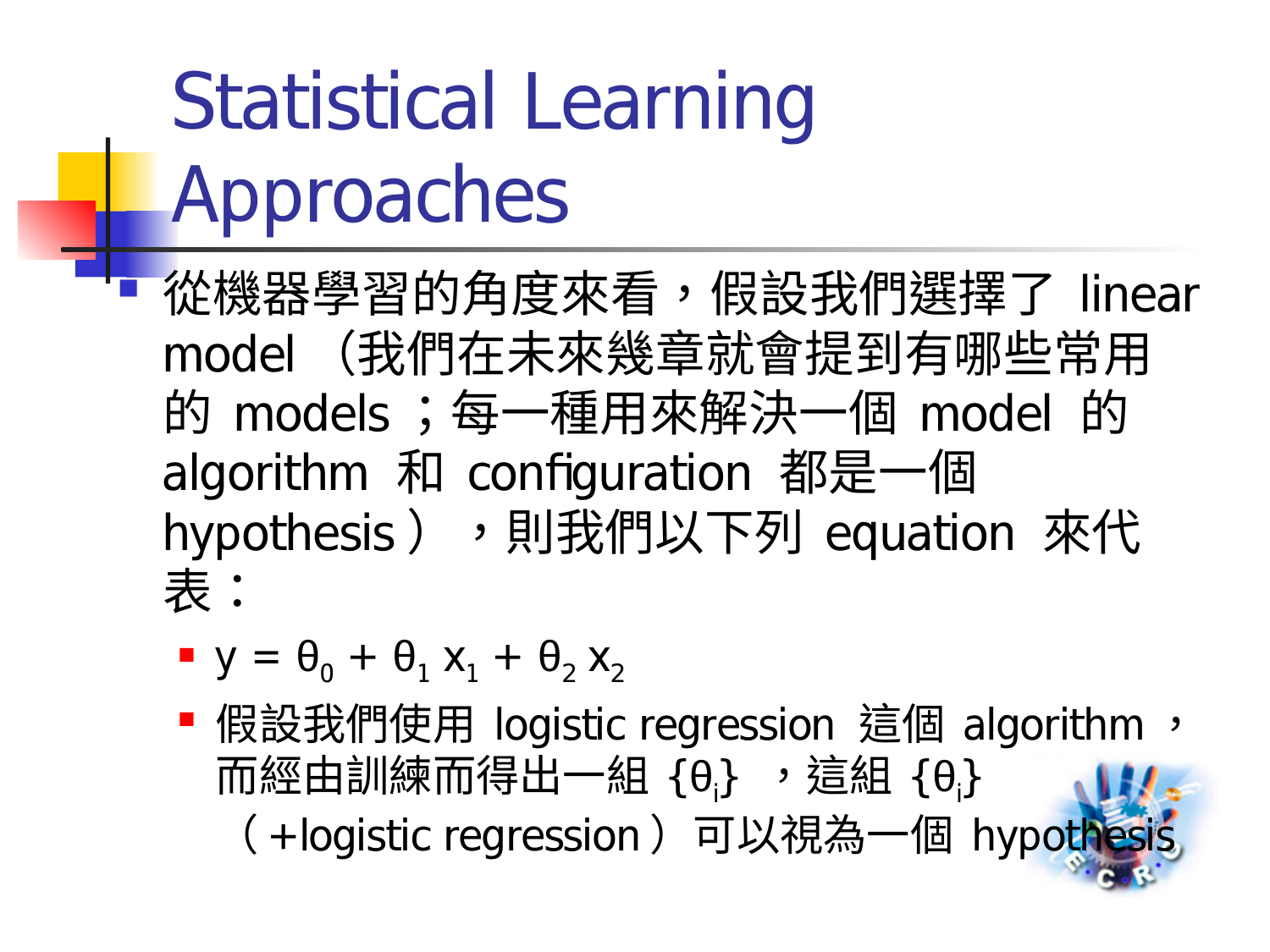

# Statistical Learning Approaches
從機器學習的角度來看，假設我們選擇了 linear model（我們在未來幾章就會提到有哪些常用的 models；每一種用來解決一個 model 的 algorithm 和 configuration 都是一個 hypothesis），則我們以下列 equation 來代表：
y = θ0 + θ1 x1 + θ2 x2
假設我們使用 logistic regression 這個 algorithm，而經由訓練而得出一組 {θi} ，這組 {θi} （+logistic regression）可以視為一個 hypothesis